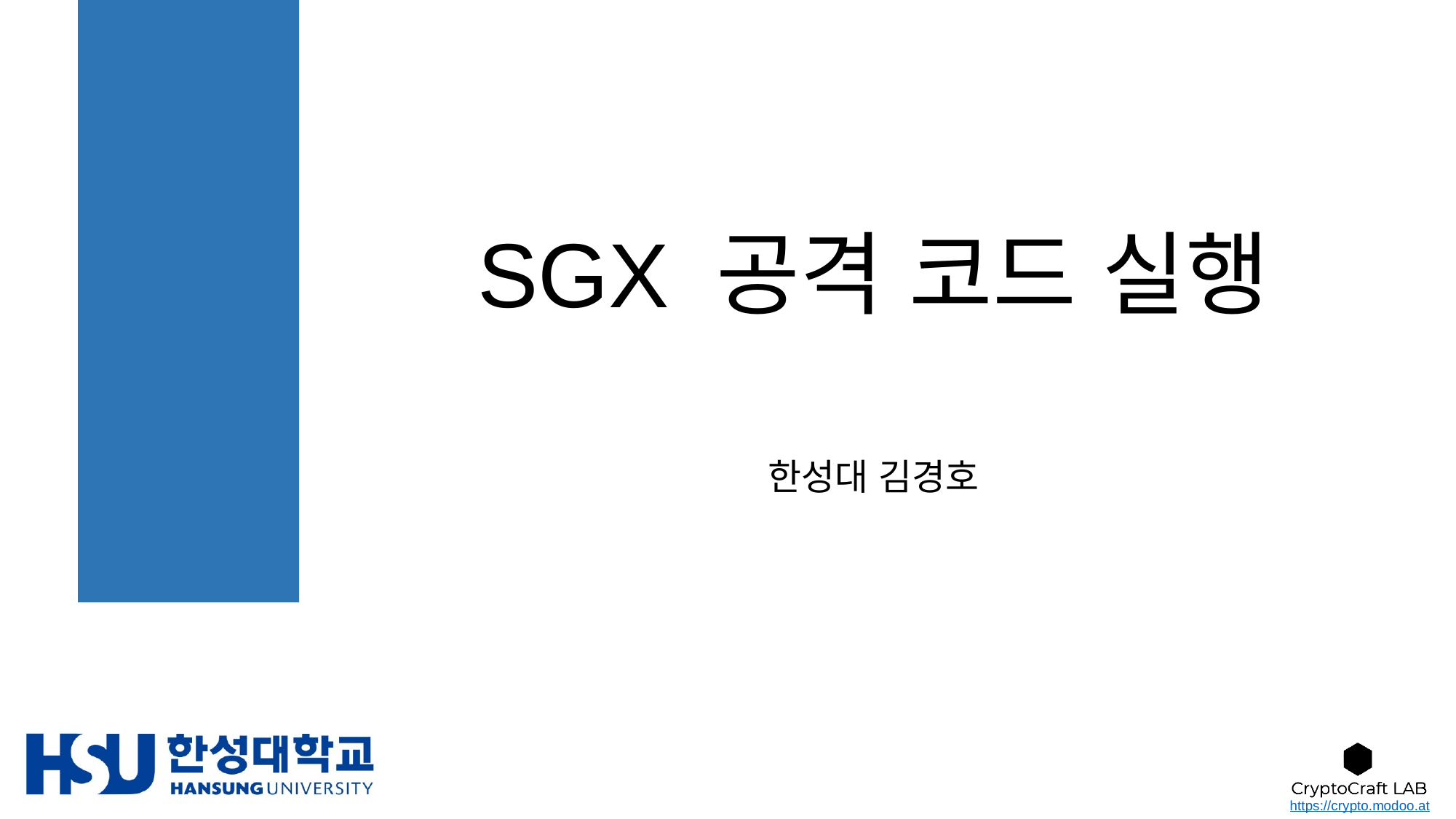

# SGX 공격 코드 실행

한성대 김경호